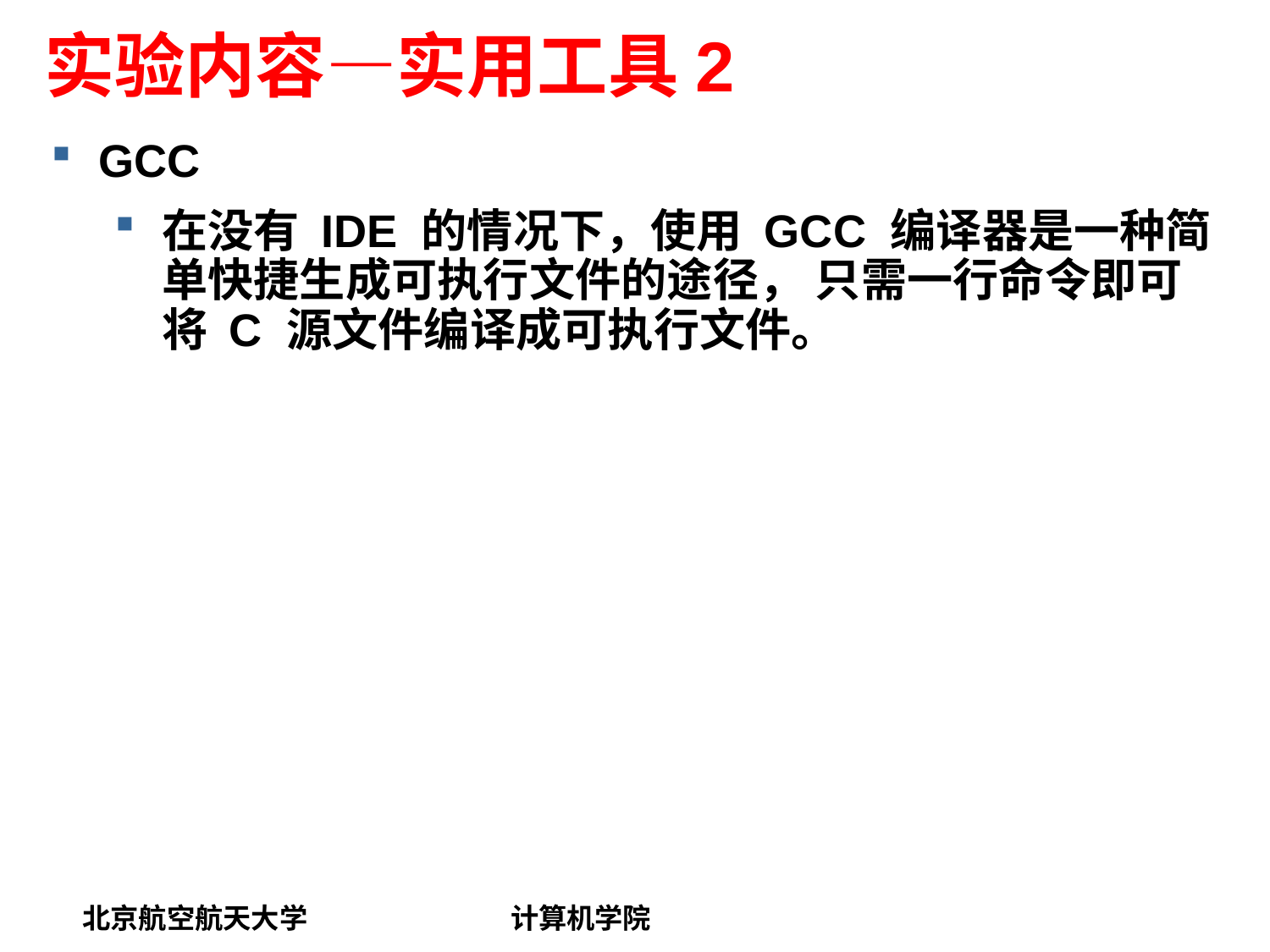

实验内容—实用工具2
GCC
在没有 IDE 的情况下，使用 GCC 编译器是一种简单快捷生成可执行文件的途径， 只需一行命令即可将 C 源文件编译成可执行文件。